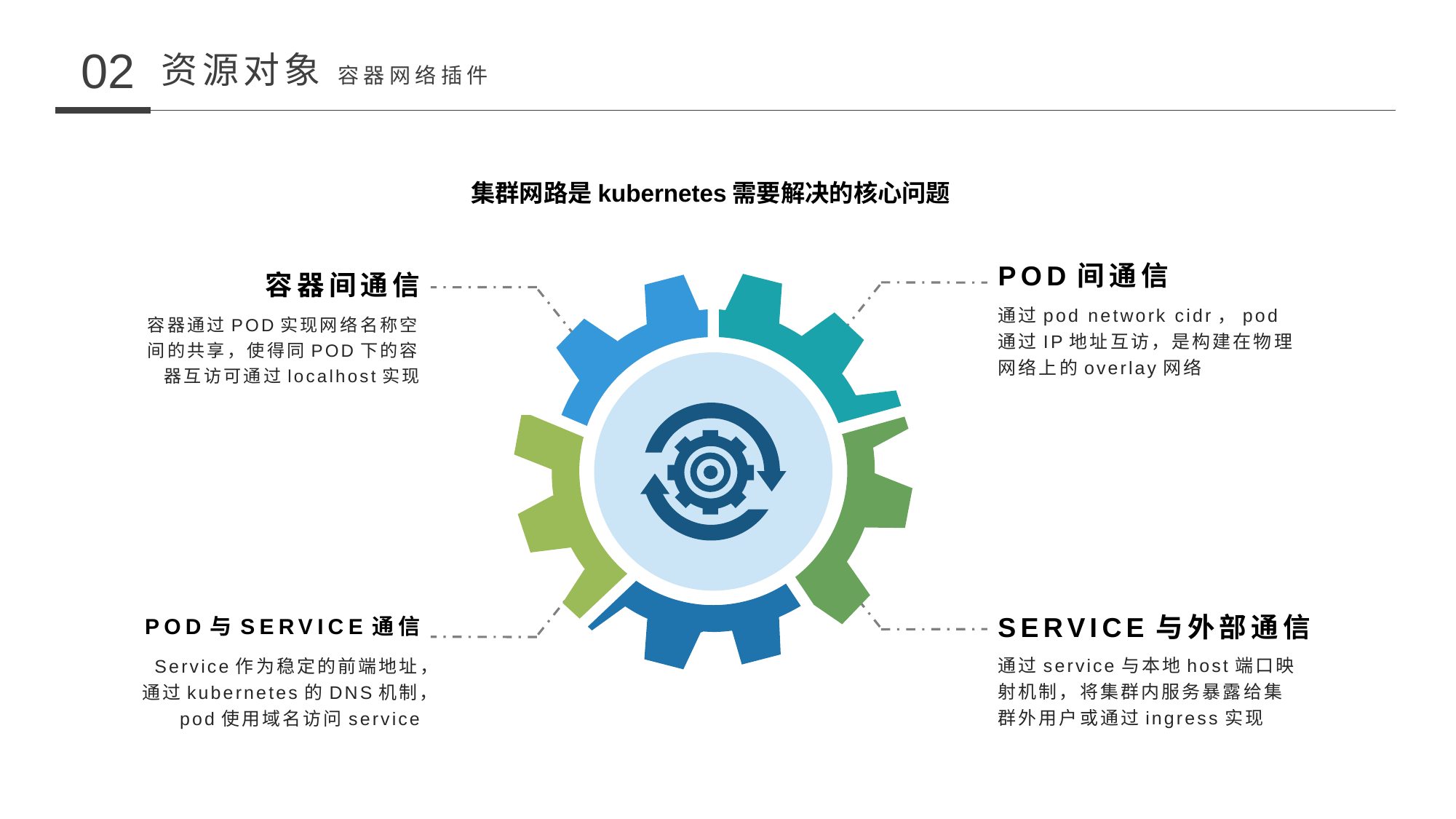

02
资源对象 容器网络插件
集群网路是kubernetes需要解决的核心问题
POD间通信
容器间通信

通过pod network cidr，pod通过IP地址互访，是构建在物理网络上的overlay网络
容器通过POD实现网络名称空间的共享，使得同POD下的容器互访可通过localhost实现

POD与SERVICE通信
SERVICE与外部通信
通过service与本地host端口映射机制，将集群内服务暴露给集群外用户或通过ingress实现
Service作为稳定的前端地址，通过kubernetes的DNS机制，pod使用域名访问service